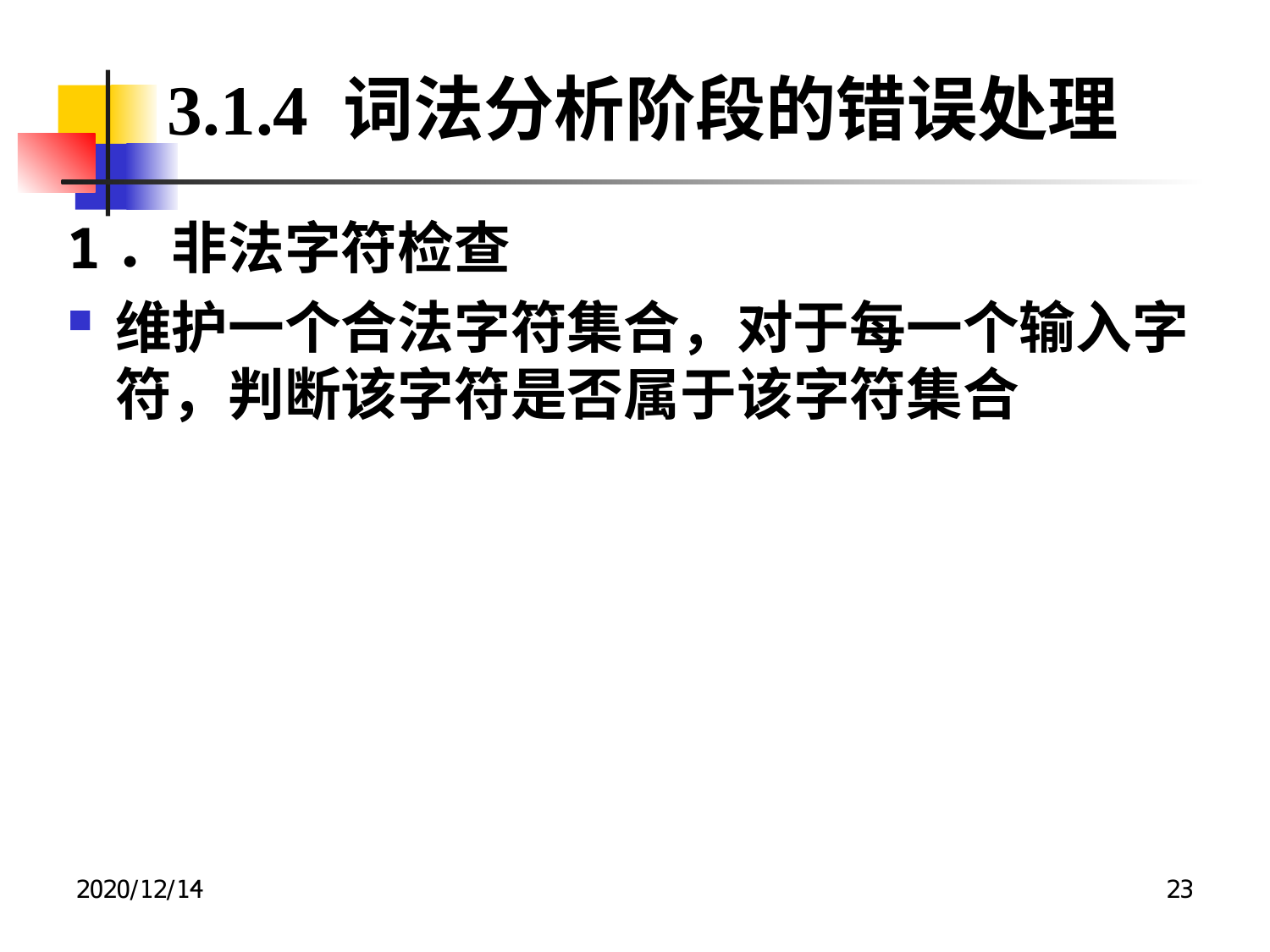

3.1.4 词法分析阶段的错误处理
1．非法字符检查
维护一个合法字符集合，对于每一个输入字符，判断该字符是否属于该字符集合
2020/12/14
23